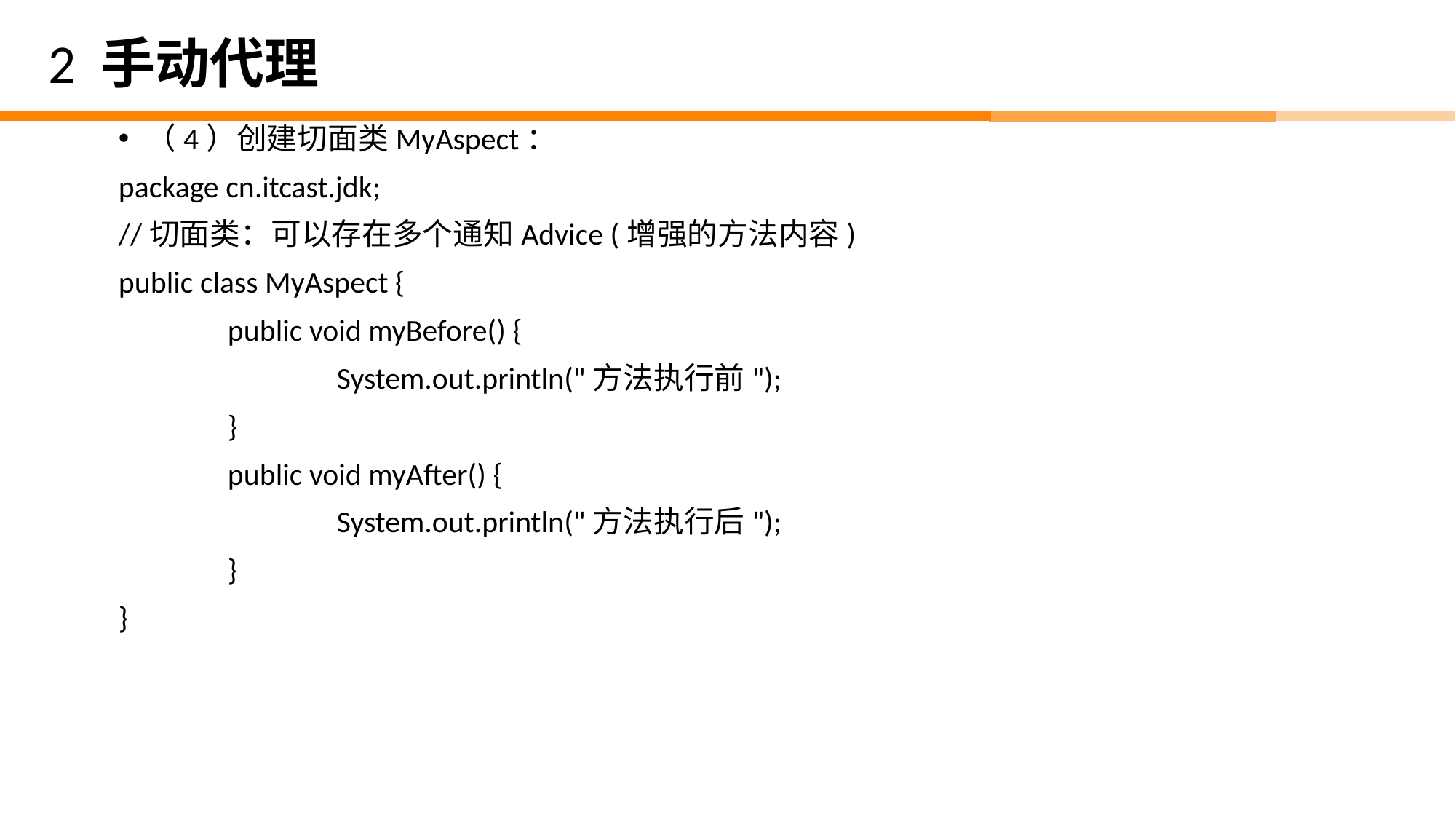

# 2 手动代理
（4）创建切面类MyAspect：
package cn.itcast.jdk;
//切面类：可以存在多个通知Advice (增强的方法内容)
public class MyAspect {
	public void myBefore() {
		System.out.println("方法执行前");
	}
	public void myAfter() {
		System.out.println("方法执行后");
	}
}